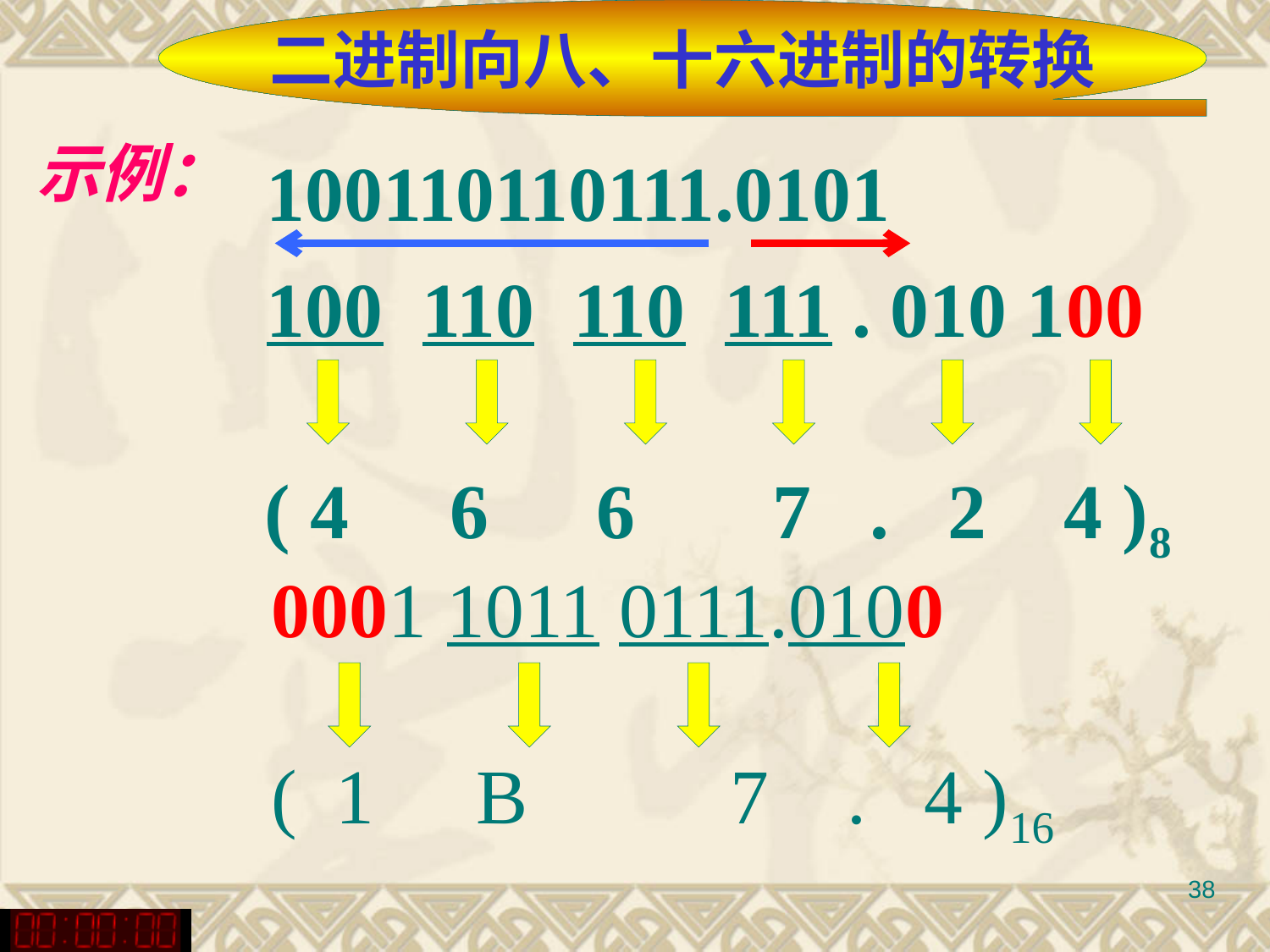

二进制向八、十六进制的转换
示例：
100110110111.0101

100  110  110  111 . 010 100

 ( 4	    6	     6	 7   .   2    4 )8

0001 1011 0111.0100
(  1	    B	    7    .   4 )16

38